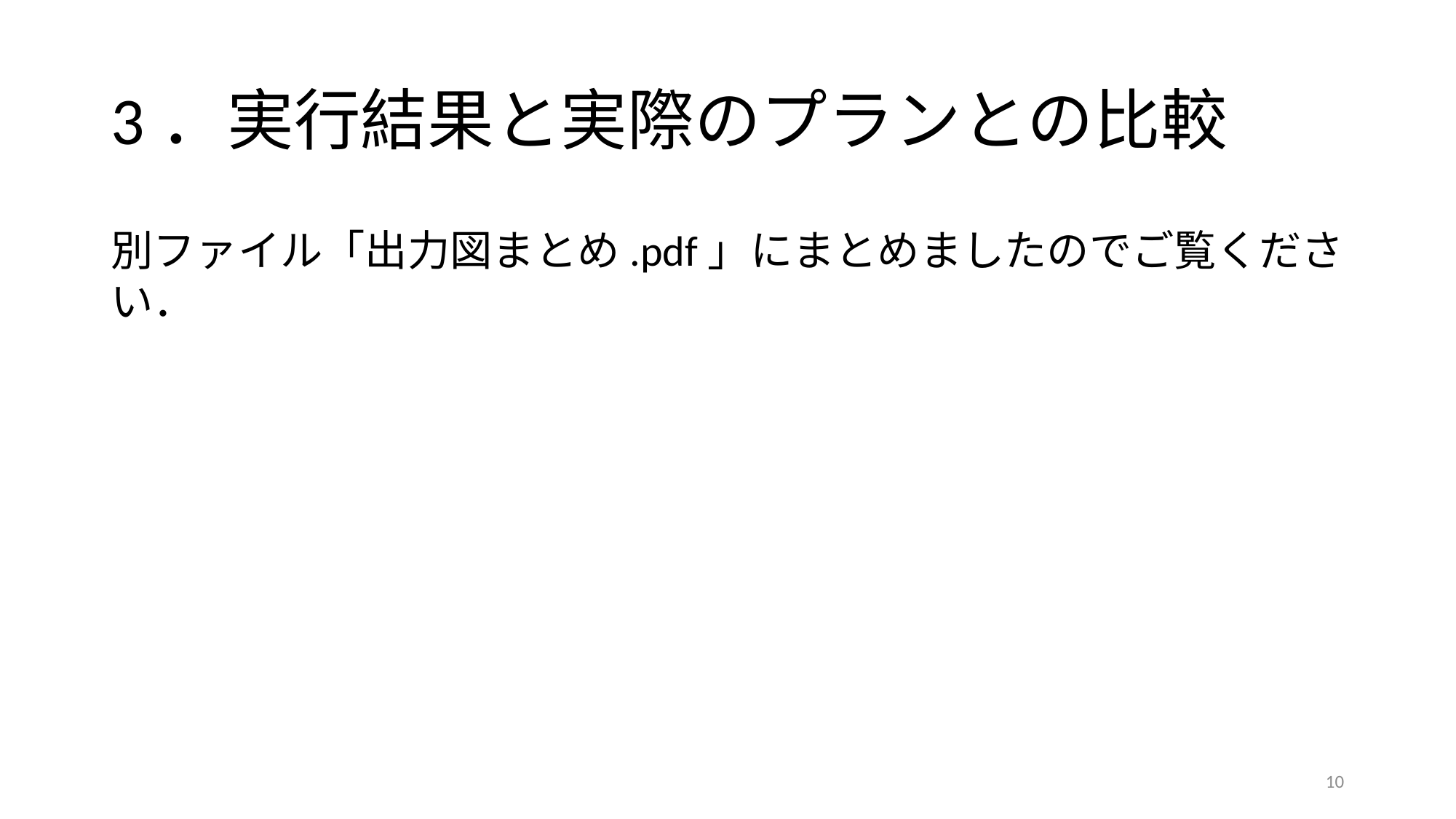

# 3．実行結果と実際のプランとの比較
別ファイル「出力図まとめ.pdf」にまとめましたのでご覧ください．
10